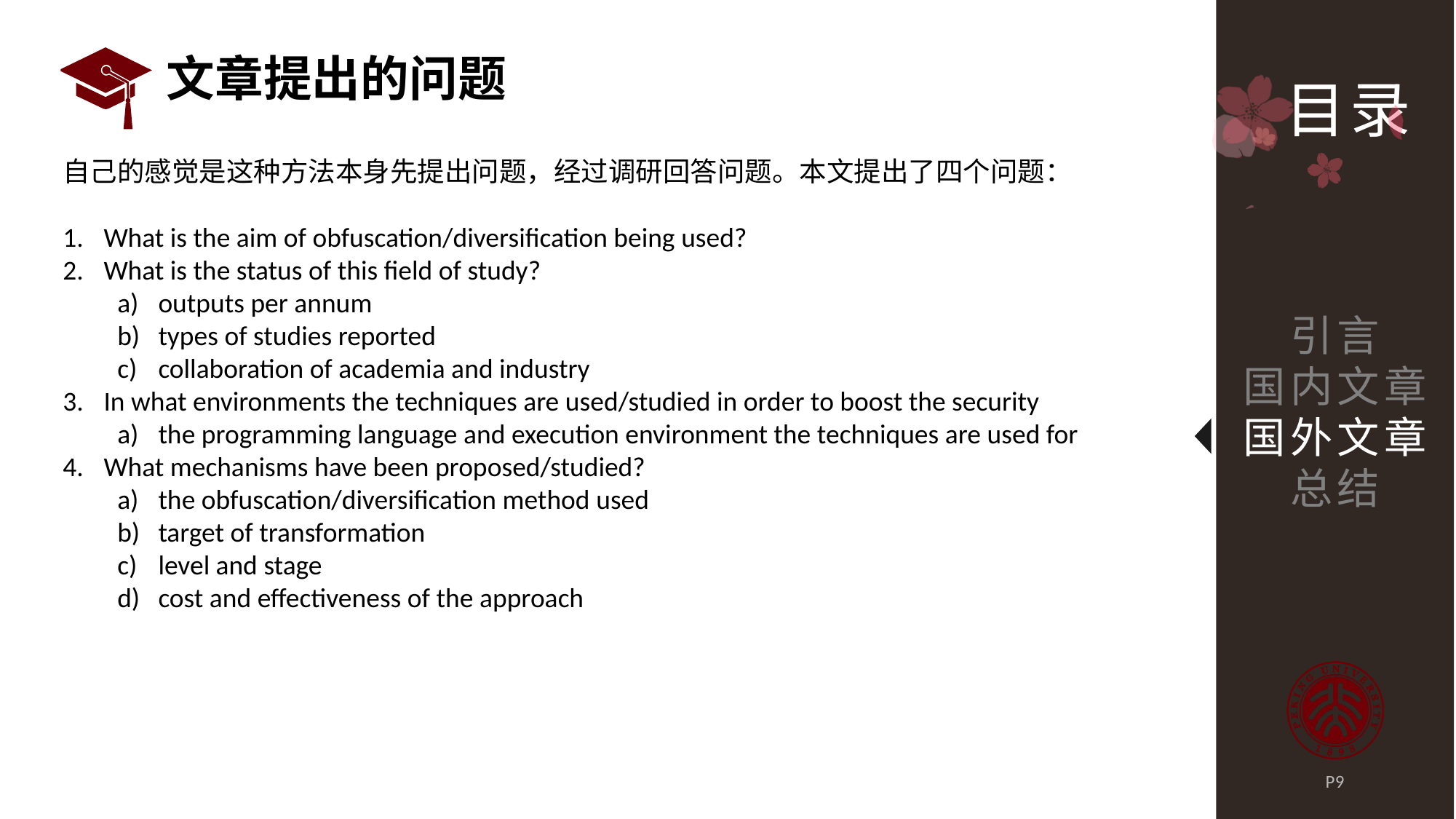

# 文章提出的问题
自己的感觉是这种方法本身先提出问题，经过调研回答问题。本文提出了四个问题：

What is the aim of obfuscation/diversification being used?
What is the status of this field of study?
outputs per annum
types of studies reported
collaboration of academia and industry
In what environments the techniques are used/studied in order to boost the security
the programming language and execution environment the techniques are used for
What mechanisms have been proposed/studied?
the obfuscation/diversification method used
target of transformation
level and stage
cost and effectiveness of the approach
P9